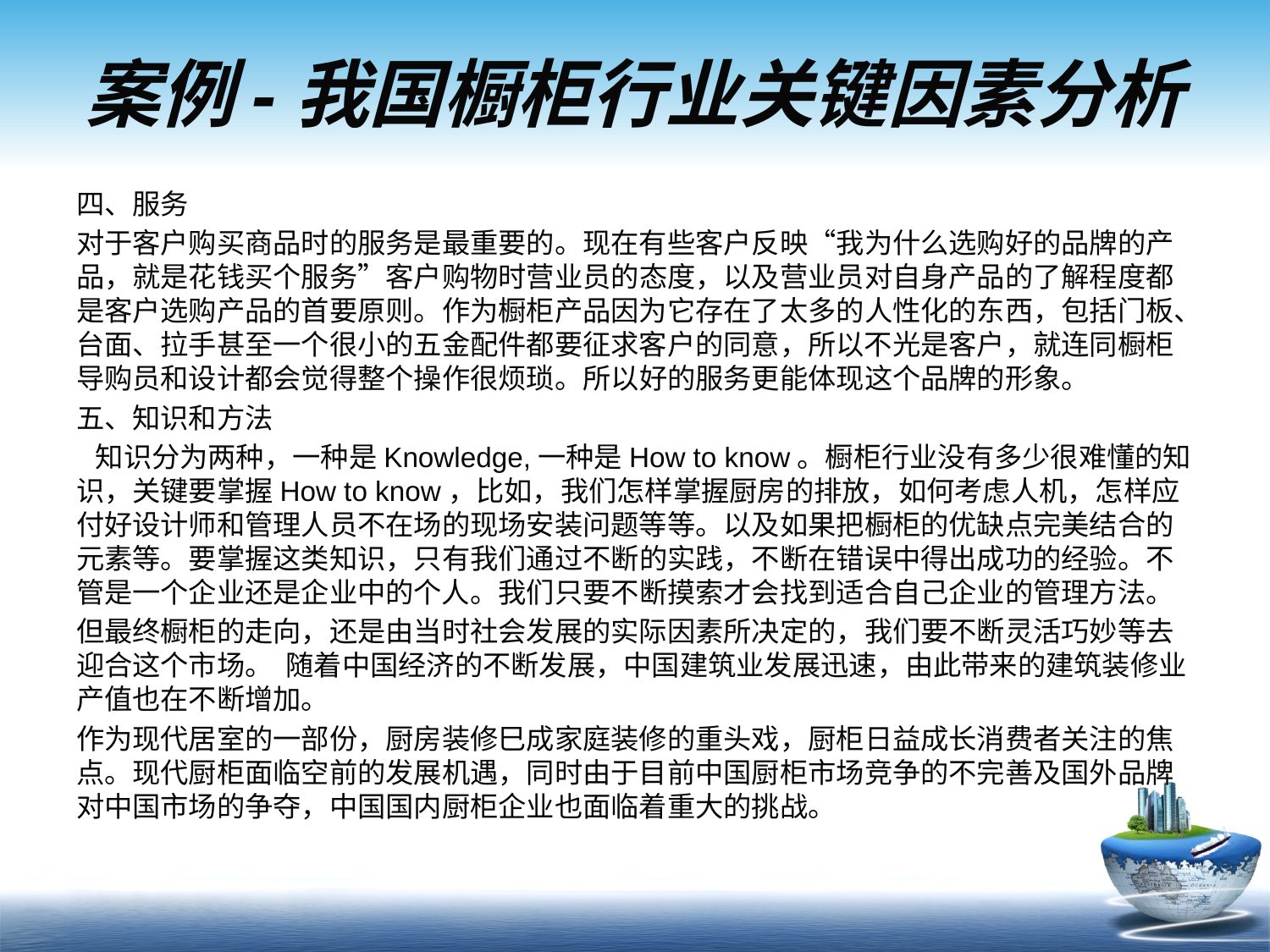

# 案例-我国橱柜行业关键因素分析
四、服务
对于客户购买商品时的服务是最重要的。现在有些客户反映“我为什么选购好的品牌的产品，就是花钱买个服务”客户购物时营业员的态度，以及营业员对自身产品的了解程度都是客户选购产品的首要原则。作为橱柜产品因为它存在了太多的人性化的东西，包括门板、台面、拉手甚至一个很小的五金配件都要征求客户的同意，所以不光是客户，就连同橱柜导购员和设计都会觉得整个操作很烦琐。所以好的服务更能体现这个品牌的形象。
五、知识和方法
  知识分为两种，一种是Knowledge,一种是How to know。橱柜行业没有多少很难懂的知识，关键要掌握How to know，比如，我们怎样掌握厨房的排放，如何考虑人机，怎样应付好设计师和管理人员不在场的现场安装问题等等。以及如果把橱柜的优缺点完美结合的元素等。要掌握这类知识，只有我们通过不断的实践，不断在错误中得出成功的经验。不管是一个企业还是企业中的个人。我们只要不断摸索才会找到适合自己企业的管理方法。
但最终橱柜的走向，还是由当时社会发展的实际因素所决定的，我们要不断灵活巧妙等去迎合这个市场。  随着中国经济的不断发展，中国建筑业发展迅速，由此带来的建筑装修业产值也在不断增加。
作为现代居室的一部份，厨房装修巳成家庭装修的重头戏，厨柜日益成长消费者关注的焦点。现代厨柜面临空前的发展机遇，同时由于目前中国厨柜市场竞争的不完善及国外品牌对中国市场的争夺，中国国内厨柜企业也面临着重大的挑战。